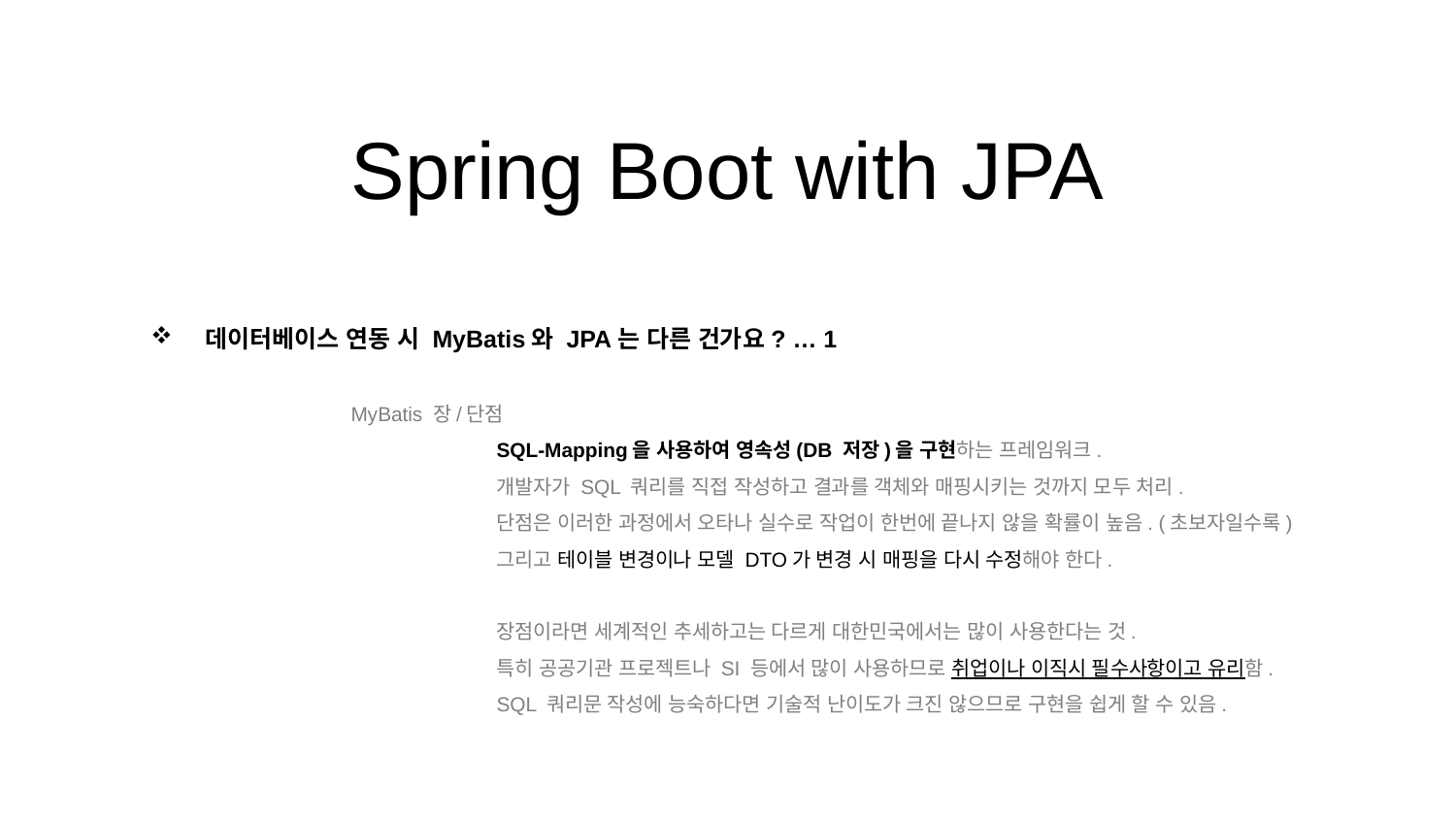

Spring Boot with JPA
데이터베이스 연동 시 MyBatis와 JPA는 다른 건가요? … 1
	MyBatis 장/단점
		SQL-Mapping을 사용하여 영속성(DB 저장)을 구현하는 프레임워크.
		개발자가 SQL 쿼리를 직접 작성하고 결과를 객체와 매핑시키는 것까지 모두 처리.
		단점은 이러한 과정에서 오타나 실수로 작업이 한번에 끝나지 않을 확률이 높음. (초보자일수록)
		그리고 테이블 변경이나 모델 DTO가 변경 시 매핑을 다시 수정해야 한다.
		장점이라면 세계적인 추세하고는 다르게 대한민국에서는 많이 사용한다는 것.
		특히 공공기관 프로젝트나 SI 등에서 많이 사용하므로 취업이나 이직시 필수사항이고 유리함.
		SQL 쿼리문 작성에 능숙하다면 기술적 난이도가 크진 않으므로 구현을 쉽게 할 수 있음.